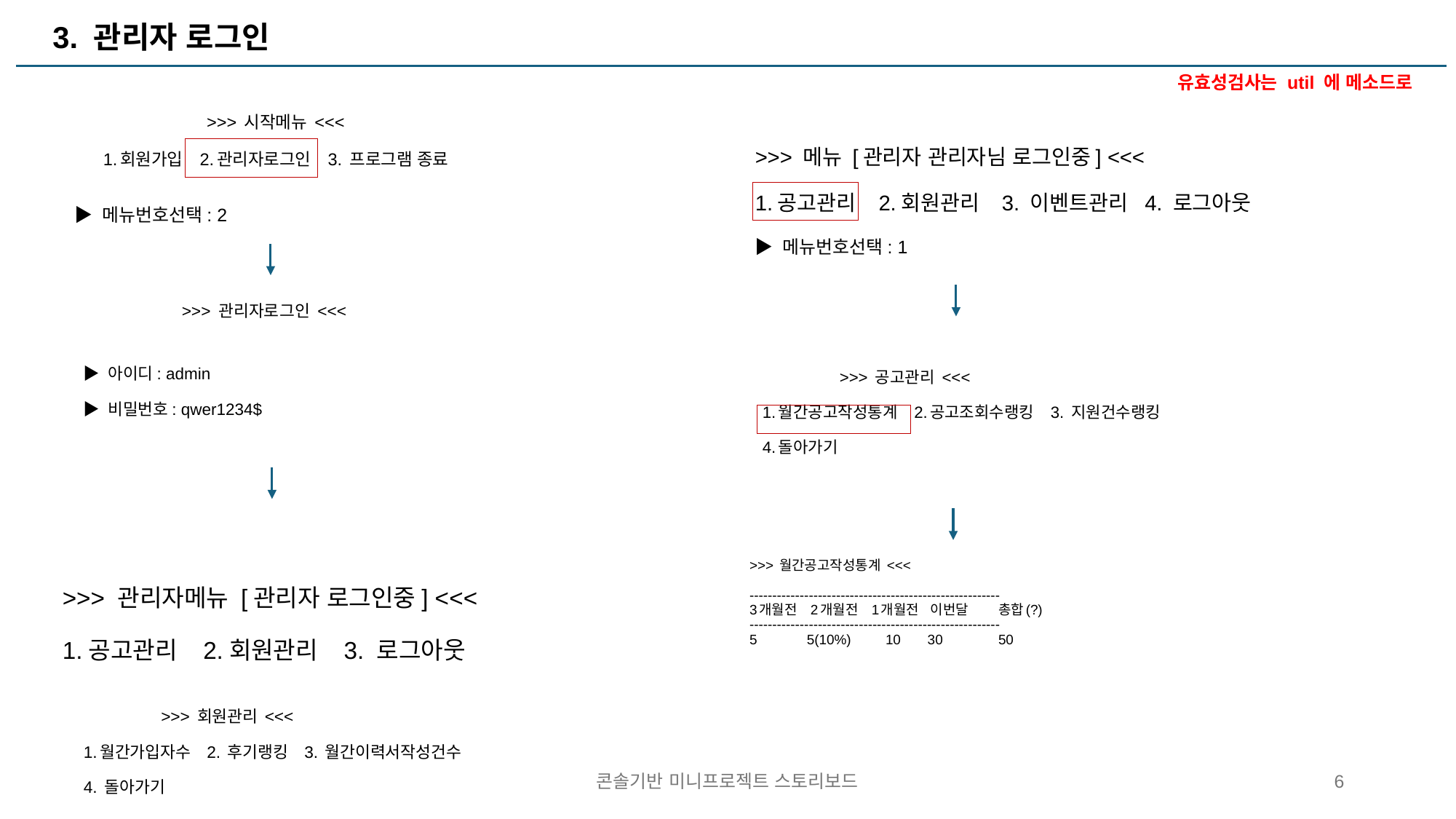

3. 관리자 로그인
유효성검사는 util 에 메소드로
>>> 시작메뉴 <<<
1.회원가입   2.관리자로그인   3. 프로그램 종료
>>> 메뉴 [관리자 관리자님 로그인중] <<<
1.공고관리   2.회원관리   3. 이벤트관리  4. 로그아웃

▶ 메뉴번호선택: 2
▶ 메뉴번호선택: 1
>>> 관리자로그인 <<<
▶ 아이디: admin

▶ 비밀번호: qwer1234$

                 >>> 공고관리 <<<
1.월간공고작성통계   2.공고조회수랭킹   3. 지원건수랭킹

4.돌아가기

>>> 월간공고작성통계 <<<
-------------------------------------------------------
3개월전   2개월전   1개월전   이번달	총합(?)
-------------------------------------------------------
5             5(10%)         10       30	50
>>> 관리자메뉴 [관리자 로그인중] <<<
1.공고관리   2.회원관리   3. 로그아웃
                 >>> 회원관리 <<<
1.월간가입자수   2. 후기랭킹   3. 월간이력서작성건수

4. 돌아가기
콘솔기반 미니프로젝트 스토리보드
6